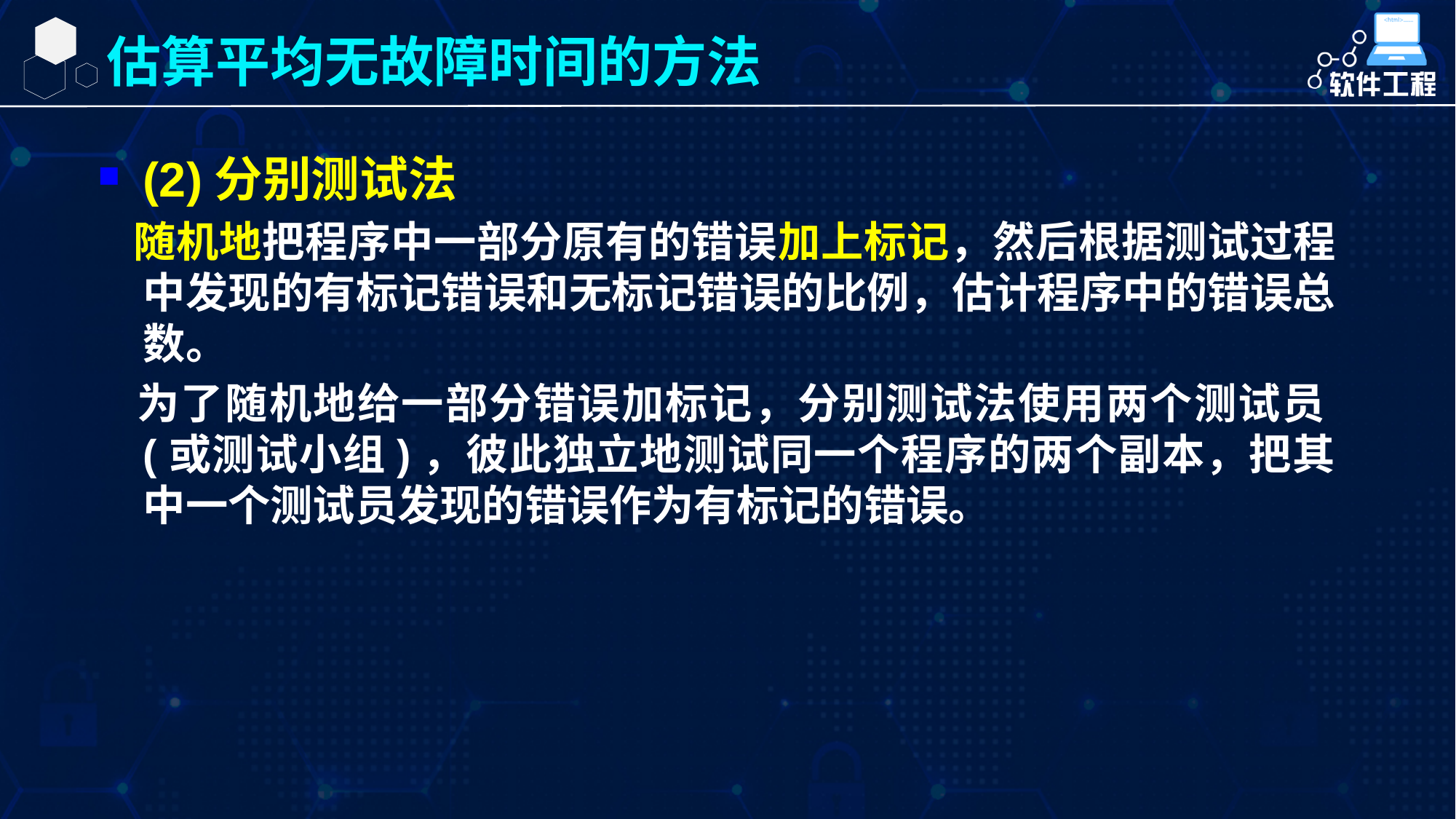

估算平均无故障时间的方法
(2)分别测试法
  随机地把程序中一部分原有的错误加上标记，然后根据测试过程中发现的有标记错误和无标记错误的比例，估计程序中的错误总数。
  为了随机地给一部分错误加标记，分别测试法使用两个测试员(或测试小组)，彼此独立地测试同一个程序的两个副本，把其中一个测试员发现的错误作为有标记的错误。